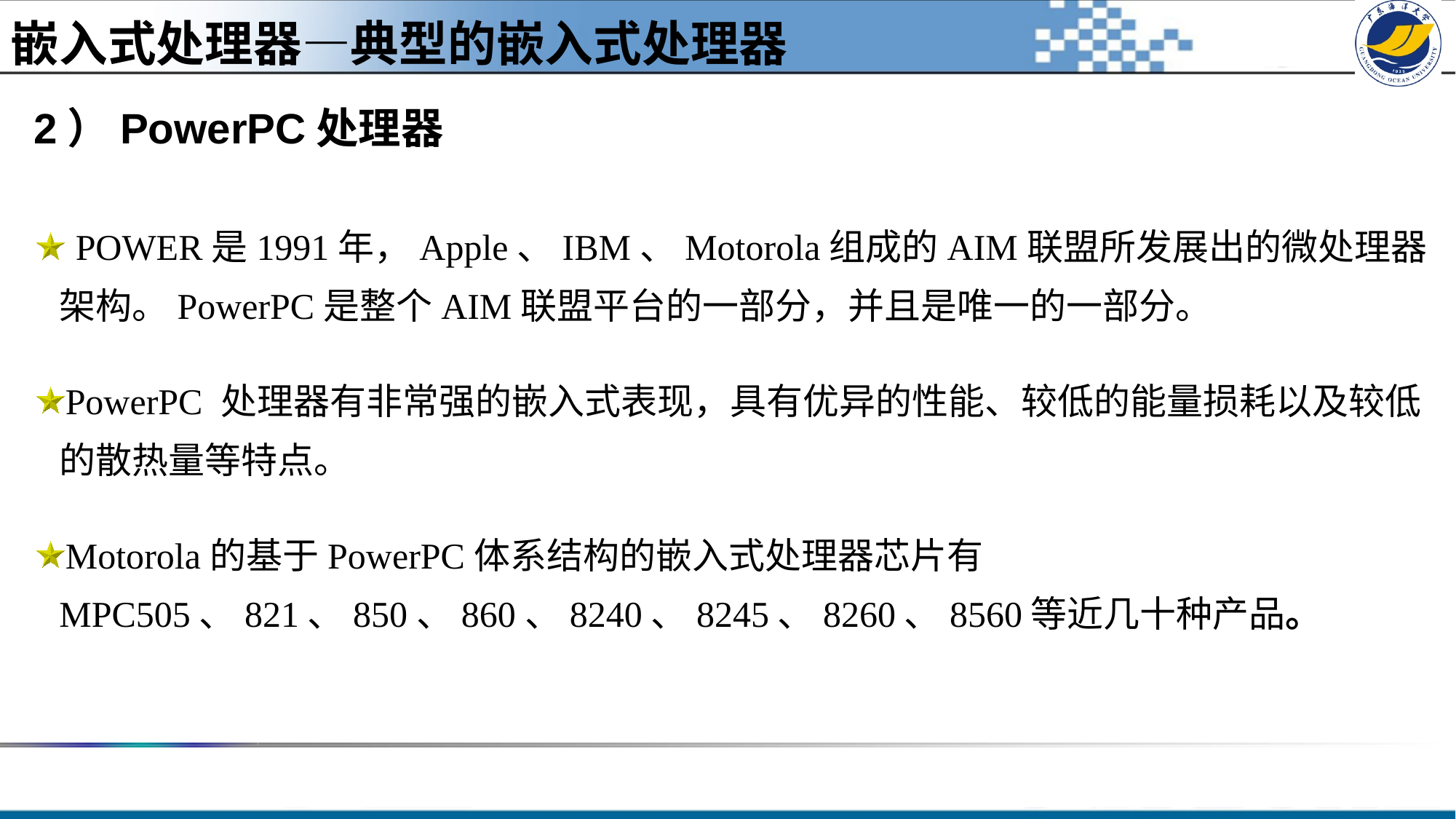

嵌入式处理器—典型的嵌入式处理器
# 2）PowerPC处理器
 POWER是1991年，Apple、IBM、Motorola组成的AIM联盟所发展出的微处理器架构。PowerPC是整个AIM联盟平台的一部分，并且是唯一的一部分。
PowerPC 处理器有非常强的嵌入式表现，具有优异的性能、较低的能量损耗以及较低的散热量等特点。
Motorola的基于PowerPC体系结构的嵌入式处理器芯片有MPC505、821、850、860、8240、8245、8260、8560等近几十种产品。
26